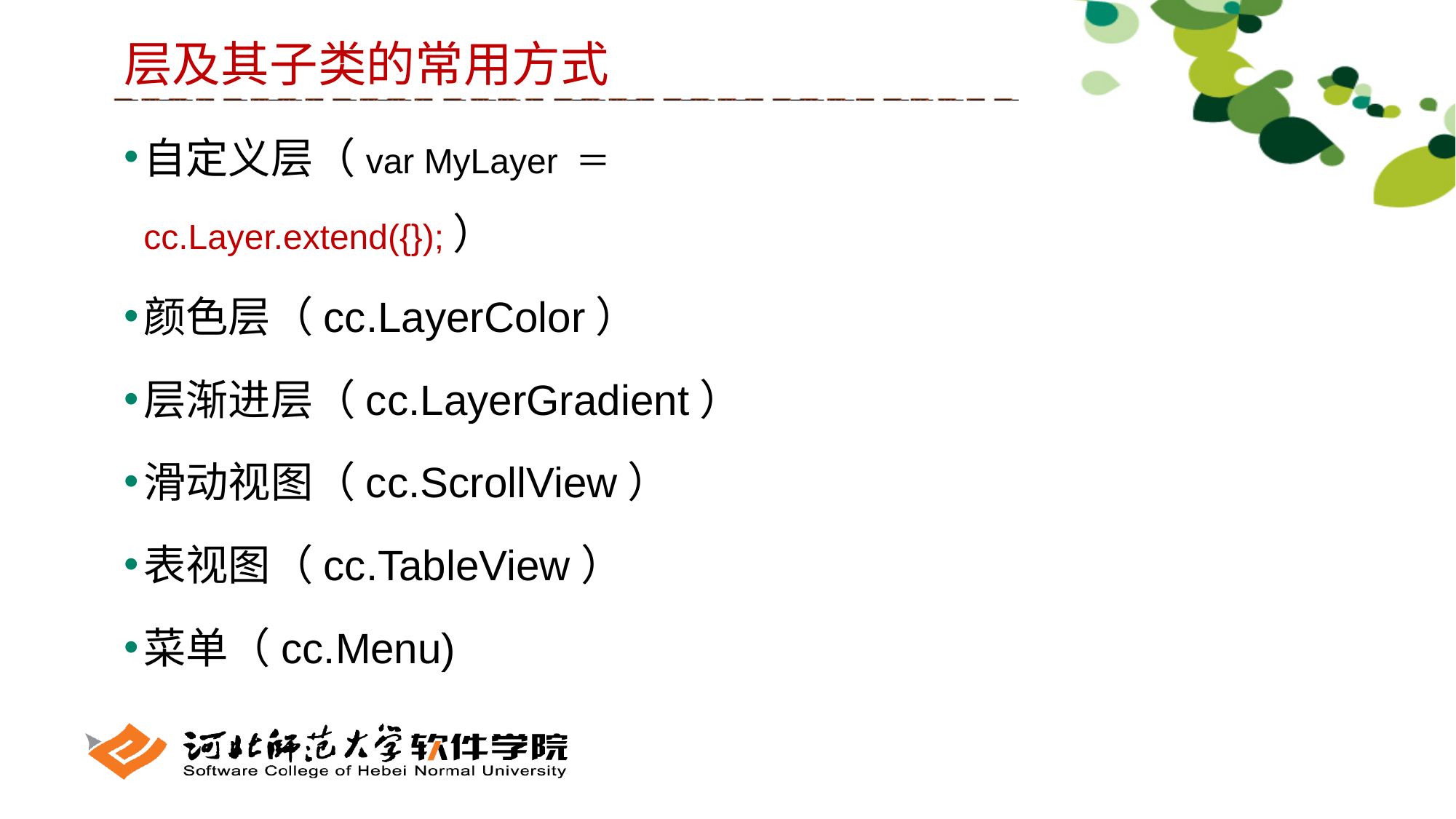

层及其子类的常用方式
自定义层（var MyLayer ＝ cc.Layer.extend({});）
颜色层（cc.LayerColor）
层渐进层（cc.LayerGradient）
滑动视图（cc.ScrollView）
表视图（cc.TableView）
菜单（cc.Menu)